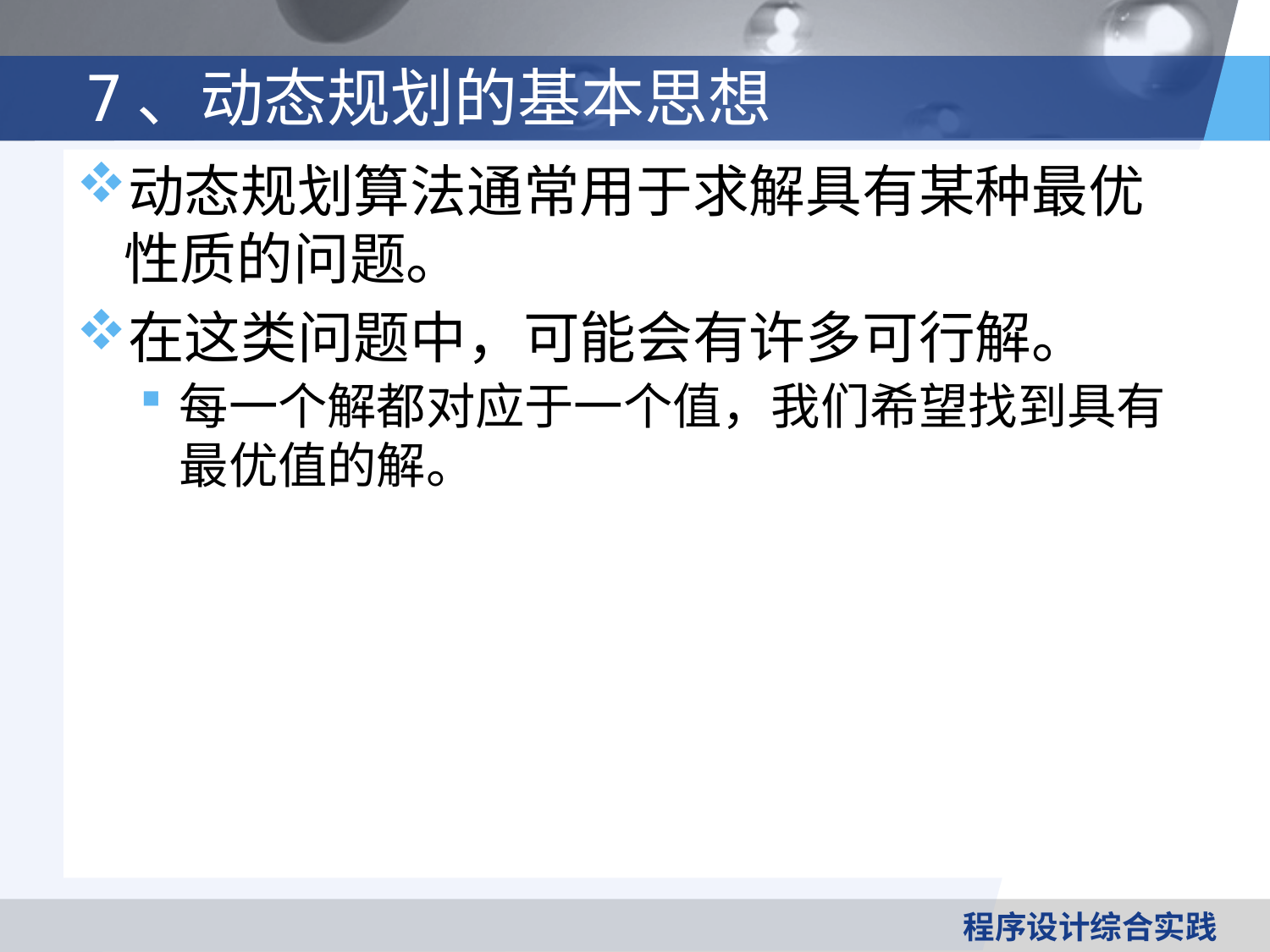

# 7、动态规划的基本思想
动态规划算法通常用于求解具有某种最优性质的问题。
在这类问题中，可能会有许多可行解。
每一个解都对应于一个值，我们希望找到具有最优值的解。